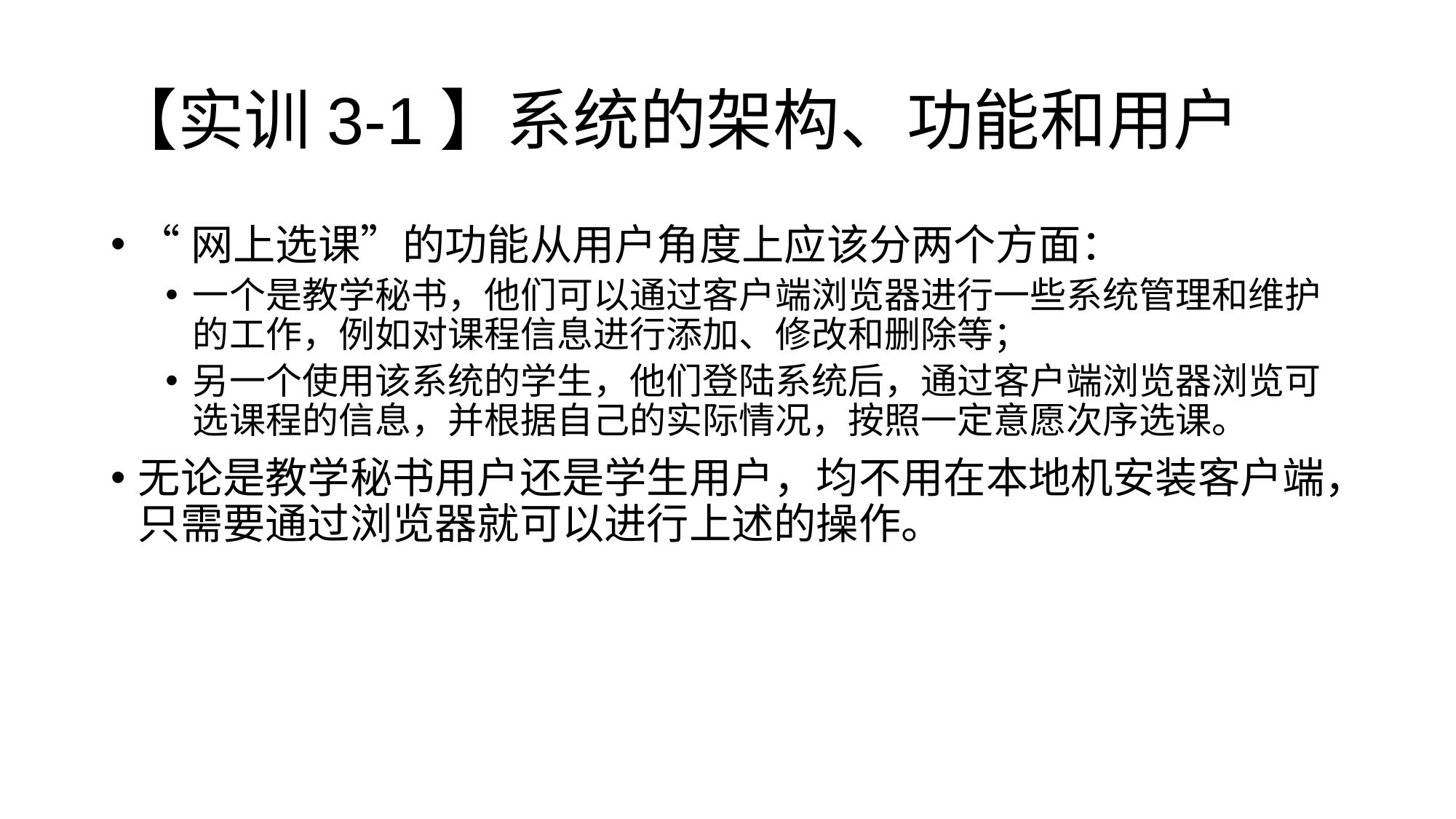

# 【实训3-1】系统的架构、功能和用户
“网上选课”的功能从用户角度上应该分两个方面：
一个是教学秘书，他们可以通过客户端浏览器进行一些系统管理和维护的工作，例如对课程信息进行添加、修改和删除等；
另一个使用该系统的学生，他们登陆系统后，通过客户端浏览器浏览可选课程的信息，并根据自己的实际情况，按照一定意愿次序选课。
无论是教学秘书用户还是学生用户，均不用在本地机安装客户端，只需要通过浏览器就可以进行上述的操作。